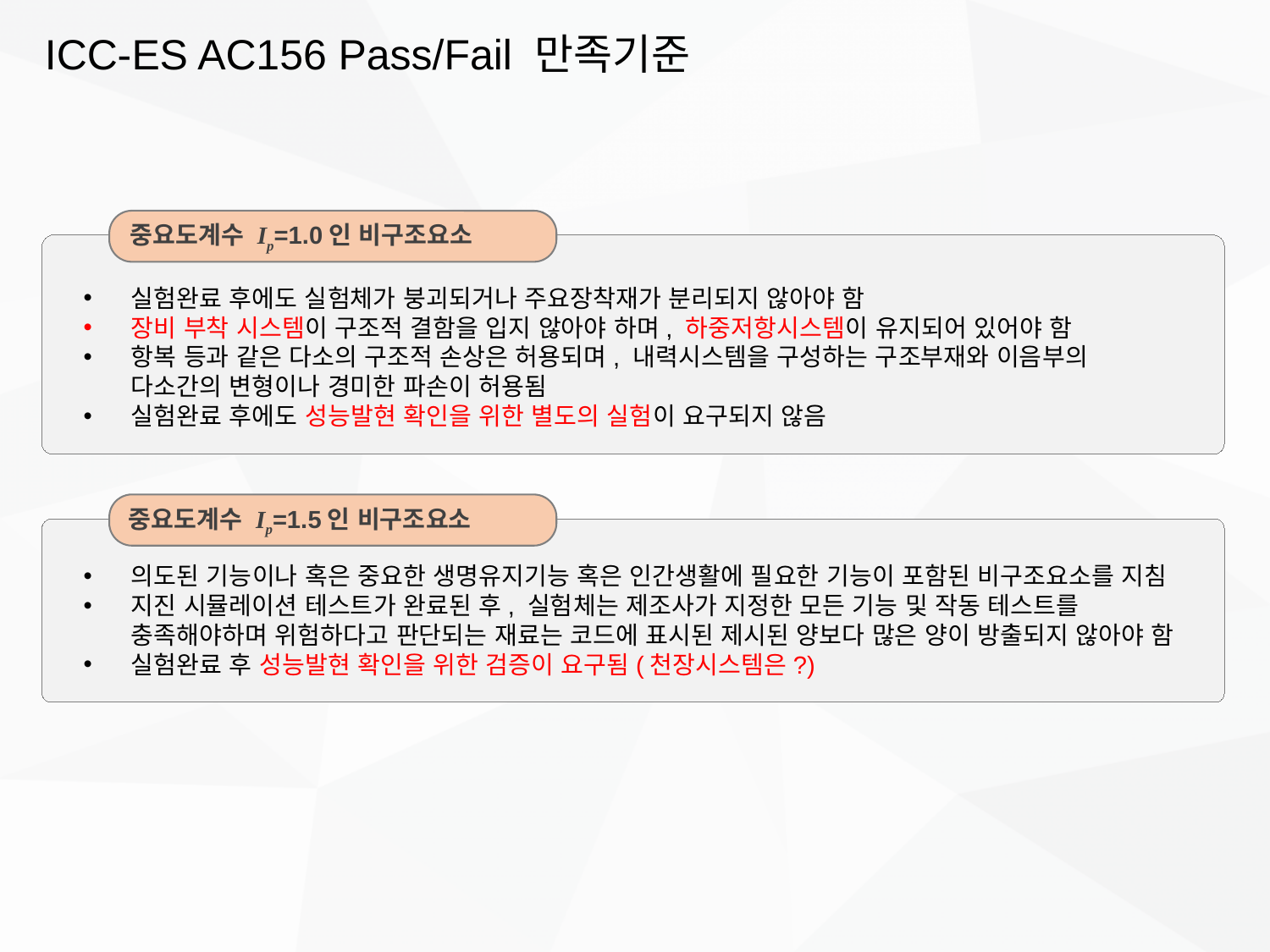

# ICC-ES AC156 Pass/Fail 만족기준

중요도계수 Ip=1.0인 비구조요소

실험완료 후에도 실험체가 붕괴되거나 주요장착재가 분리되지 않아야 함
장비 부착 시스템이 구조적 결함을 입지 않아야 하며, 하중저항시스템이 유지되어 있어야 함
항복 등과 같은 다소의 구조적 손상은 허용되며, 내력시스템을 구성하는 구조부재와 이음부의 다소간의 변형이나 경미한 파손이 허용됨
실험완료 후에도 성능발현 확인을 위한 별도의 실험이 요구되지 않음

중요도계수 Ip=1.5인 비구조요소

의도된 기능이나 혹은 중요한 생명유지기능 혹은 인간생활에 필요한 기능이 포함된 비구조요소를 지침
지진 시뮬레이션 테스트가 완료된 후, 실험체는 제조사가 지정한 모든 기능 및 작동 테스트를 충족해야하며 위험하다고 판단되는 재료는 코드에 표시된 제시된 양보다 많은 양이 방출되지 않아야 함
실험완료 후 성능발현 확인을 위한 검증이 요구됨(천장시스템은?)